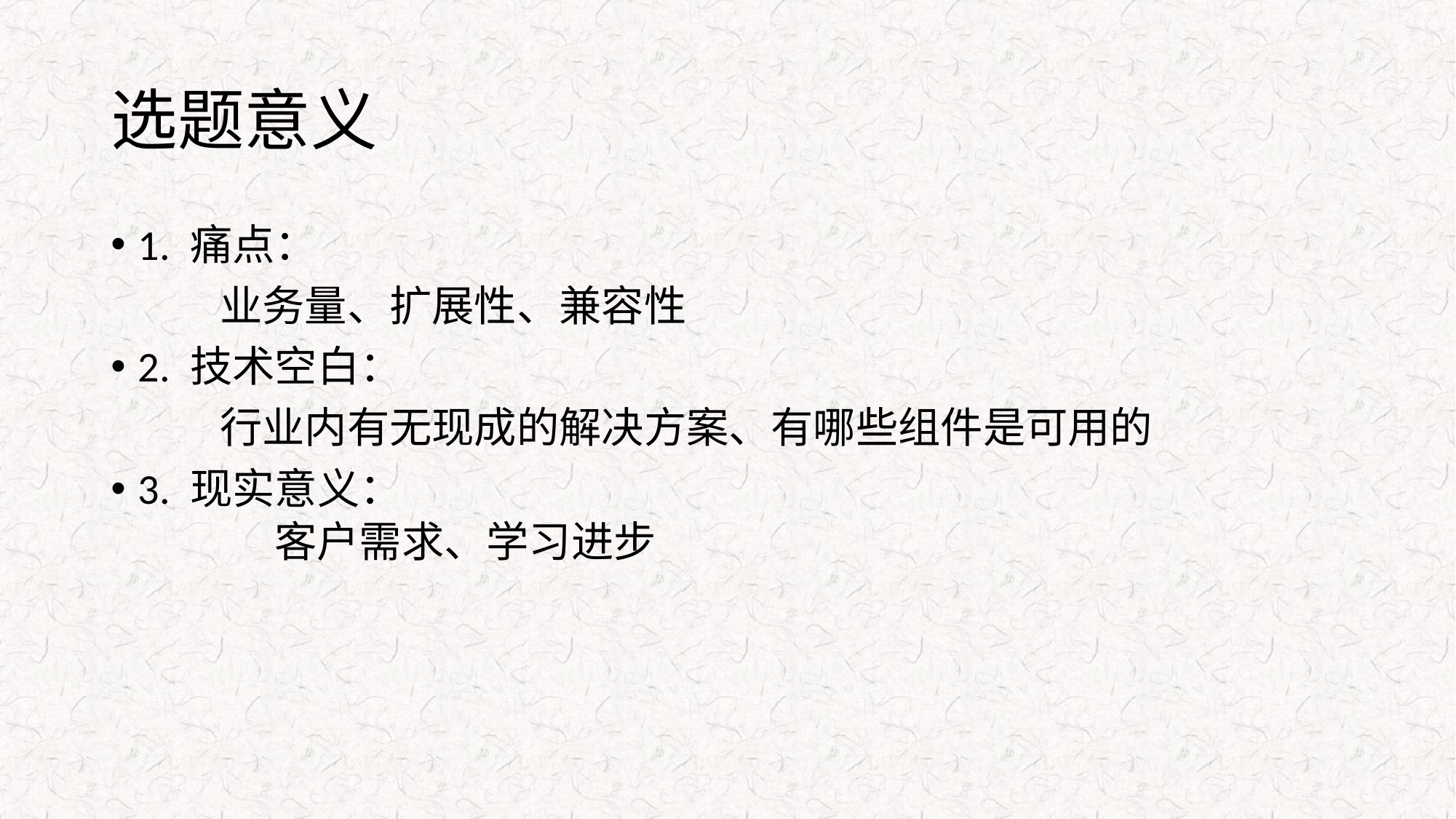

# 选题意义
1. 痛点：
	业务量、扩展性、兼容性
2. 技术空白：
	行业内有无现成的解决方案、有哪些组件是可用的
3. 现实意义：
	客户需求、学习进步